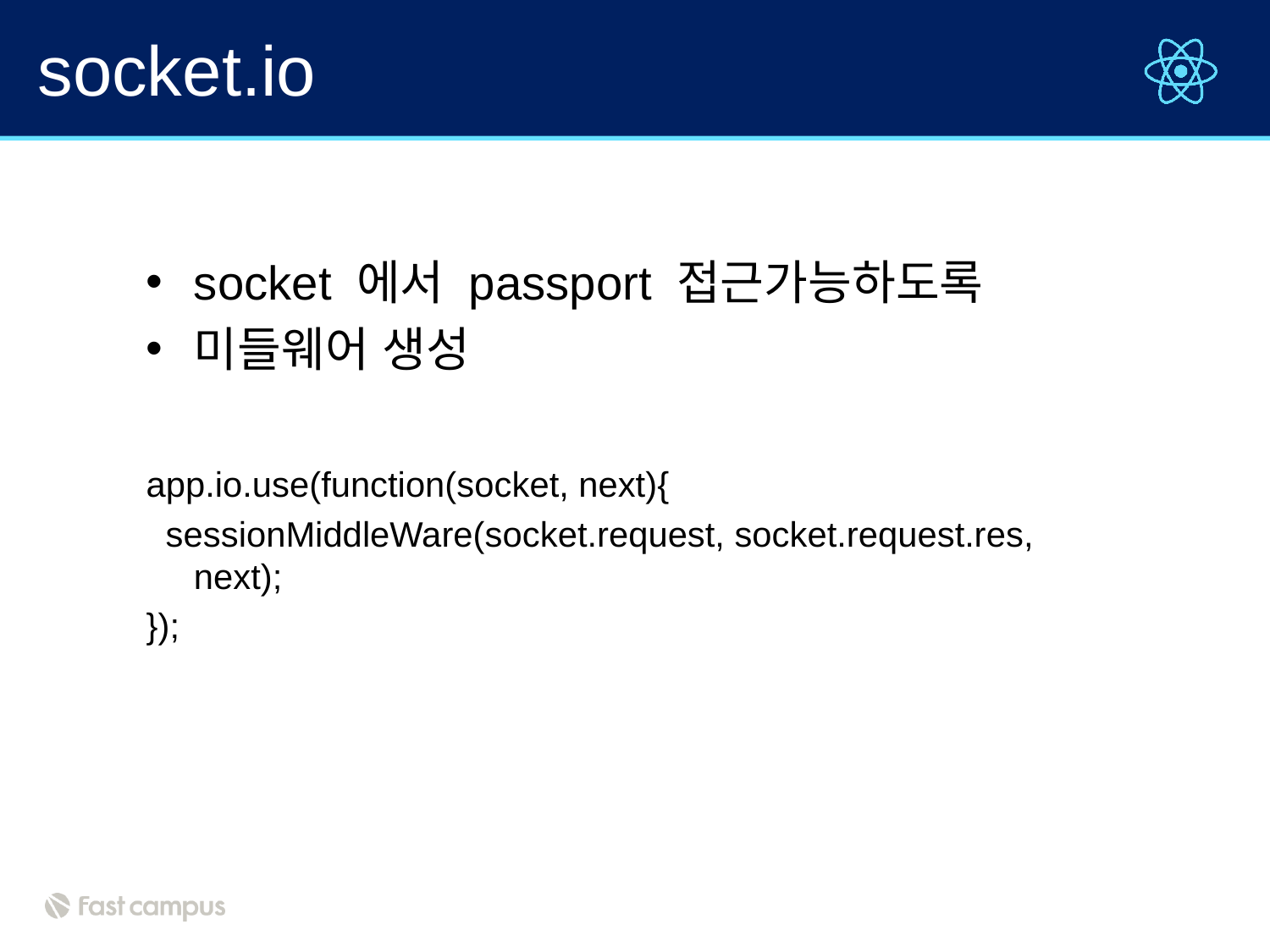

# socket.io
socket 에서 passport 접근가능하도록
미들웨어 생성

app.io.use(function(socket, next){
  sessionMiddleWare(socket.request, socket.request.res, next);
});